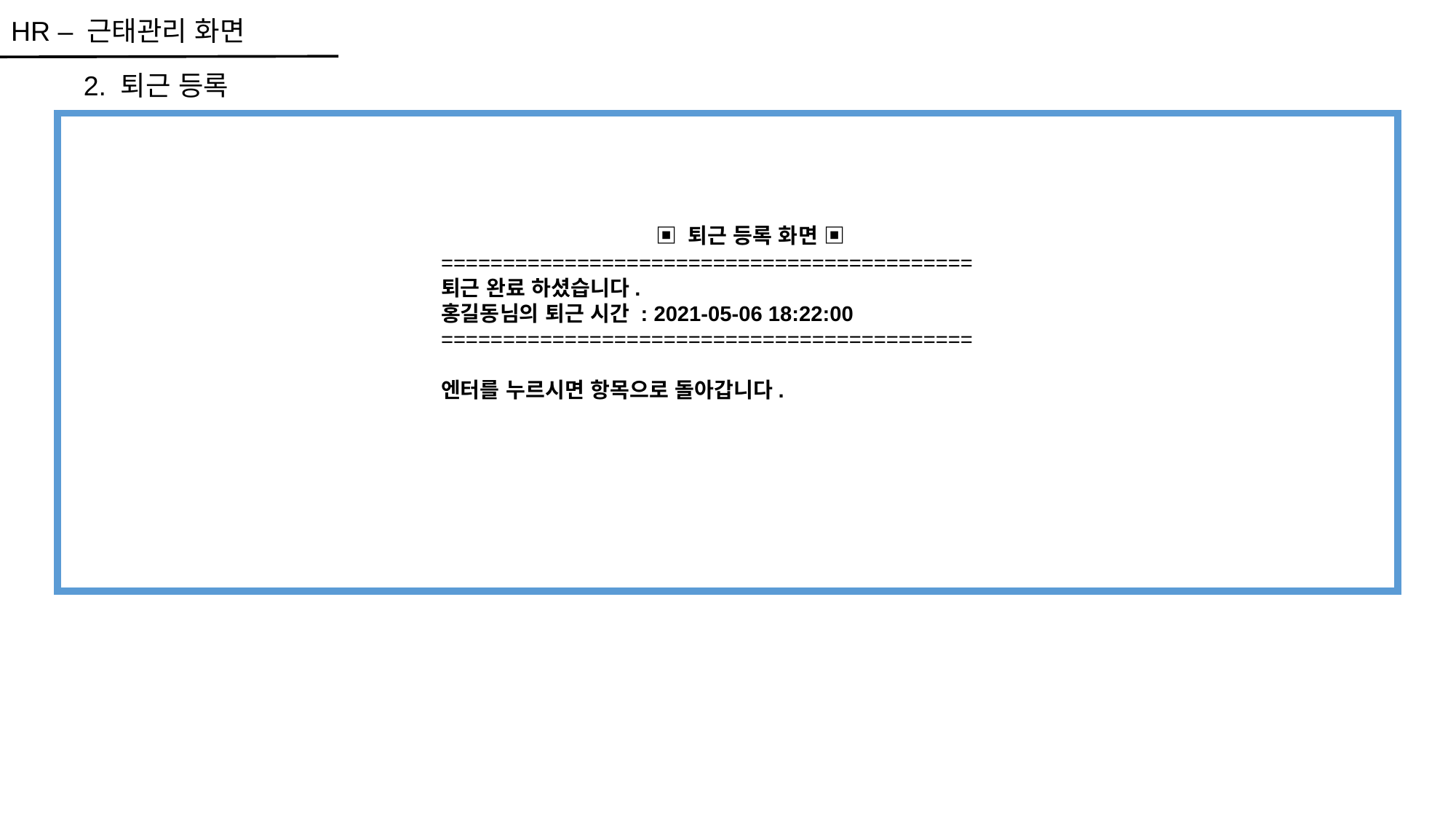

HR – 근태관리 화면
2. 퇴근 등록

               ▣ 퇴근 등록 화면 ▣
===========================================
퇴근 완료 하셨습니다.
홍길동님의 퇴근 시간 : 2021-05-06 18:22:00
===========================================

엔터를 누르시면 항목으로 돌아갑니다.